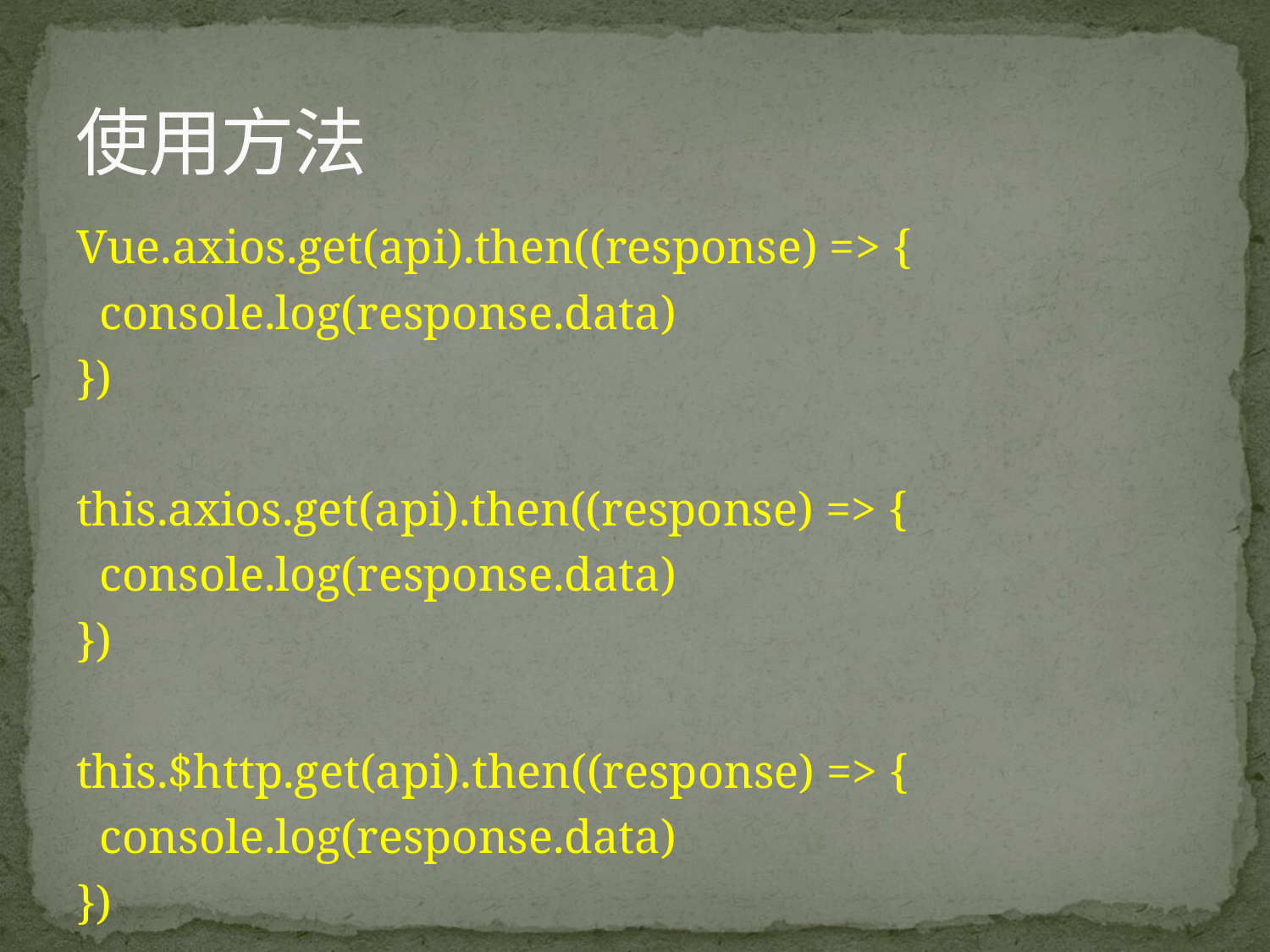

# 使用方法
Vue.axios.get(api).then((response) => {
  console.log(response.data)
})

this.axios.get(api).then((response) => {
  console.log(response.data)
})

this.$http.get(api).then((response) => {
  console.log(response.data)
})